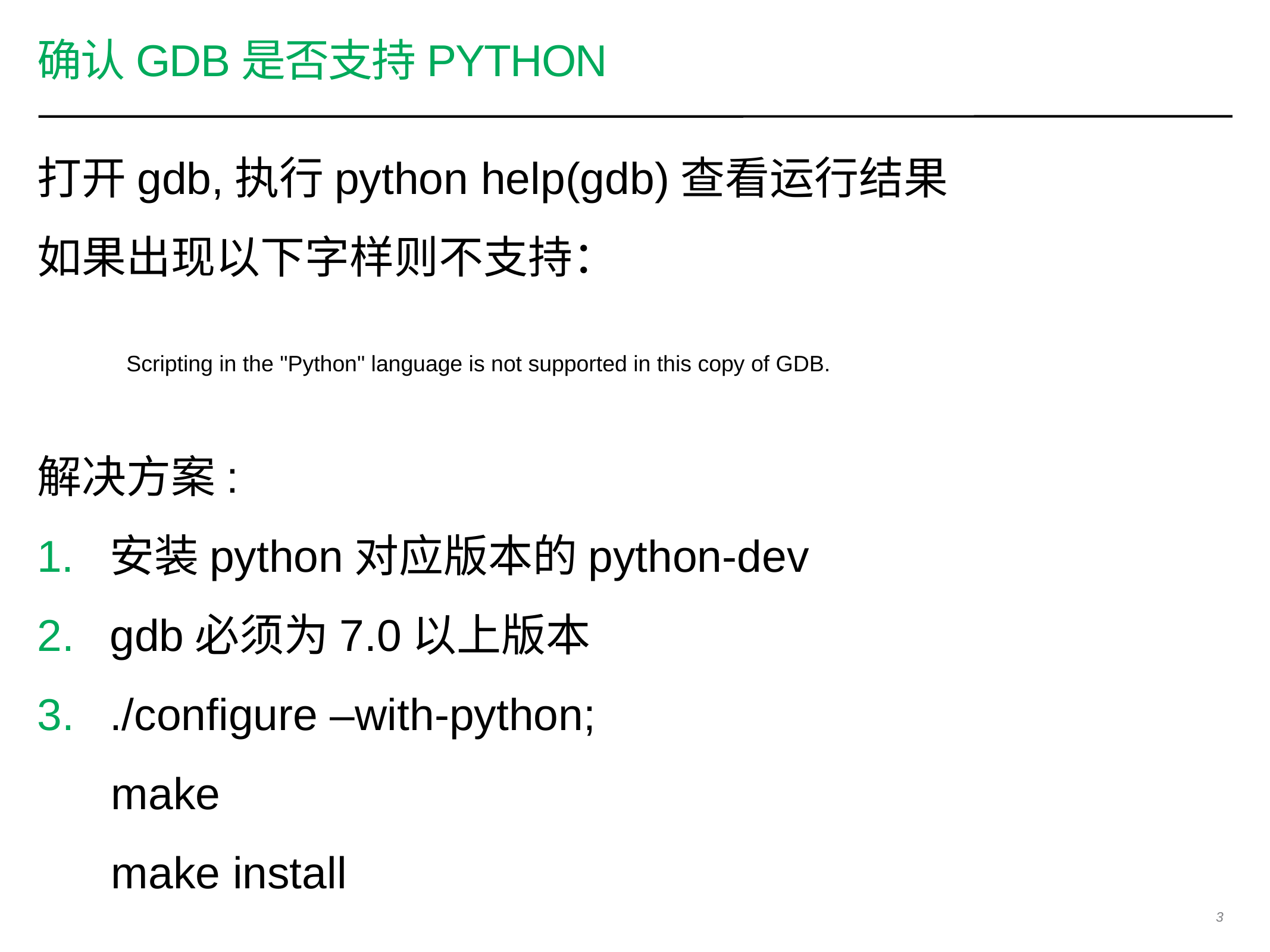

# 确认GDB是否支持PYTHON
打开gdb,执行python help(gdb)查看运行结果
如果出现以下字样则不支持：

	Scripting in the "Python" language is not supported in this copy of GDB.

解决方案:
安装python对应版本的python-dev
gdb必须为7.0以上版本
./configure –with-python;
      make
      make install

3